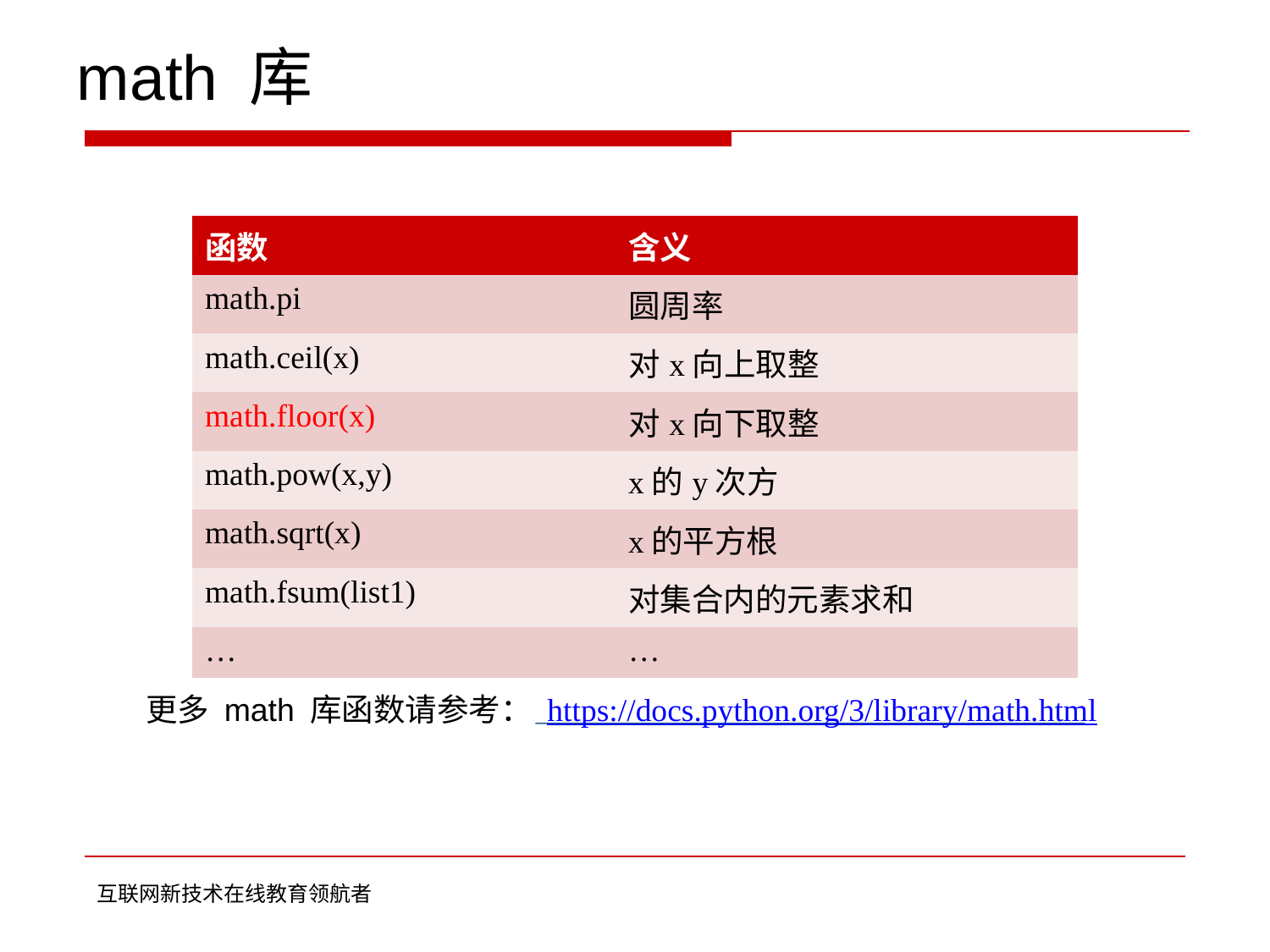

math 库

| 函数 | 含义 |
| --- | --- |
| math.pi | 圆周率 |
| math.ceil(x) | 对x向上取整 |
| math.floor(x) | 对x向下取整 |
| math.pow(x,y) | x的y次方 |
| math.sqrt(x) | x的平方根 |
| math.fsum(list1) | 对集合内的元素求和 |
| … | … |
更多 math 库函数请参考： https://docs.python.org/3/library/math.html

互联网新技术在线教育领航者